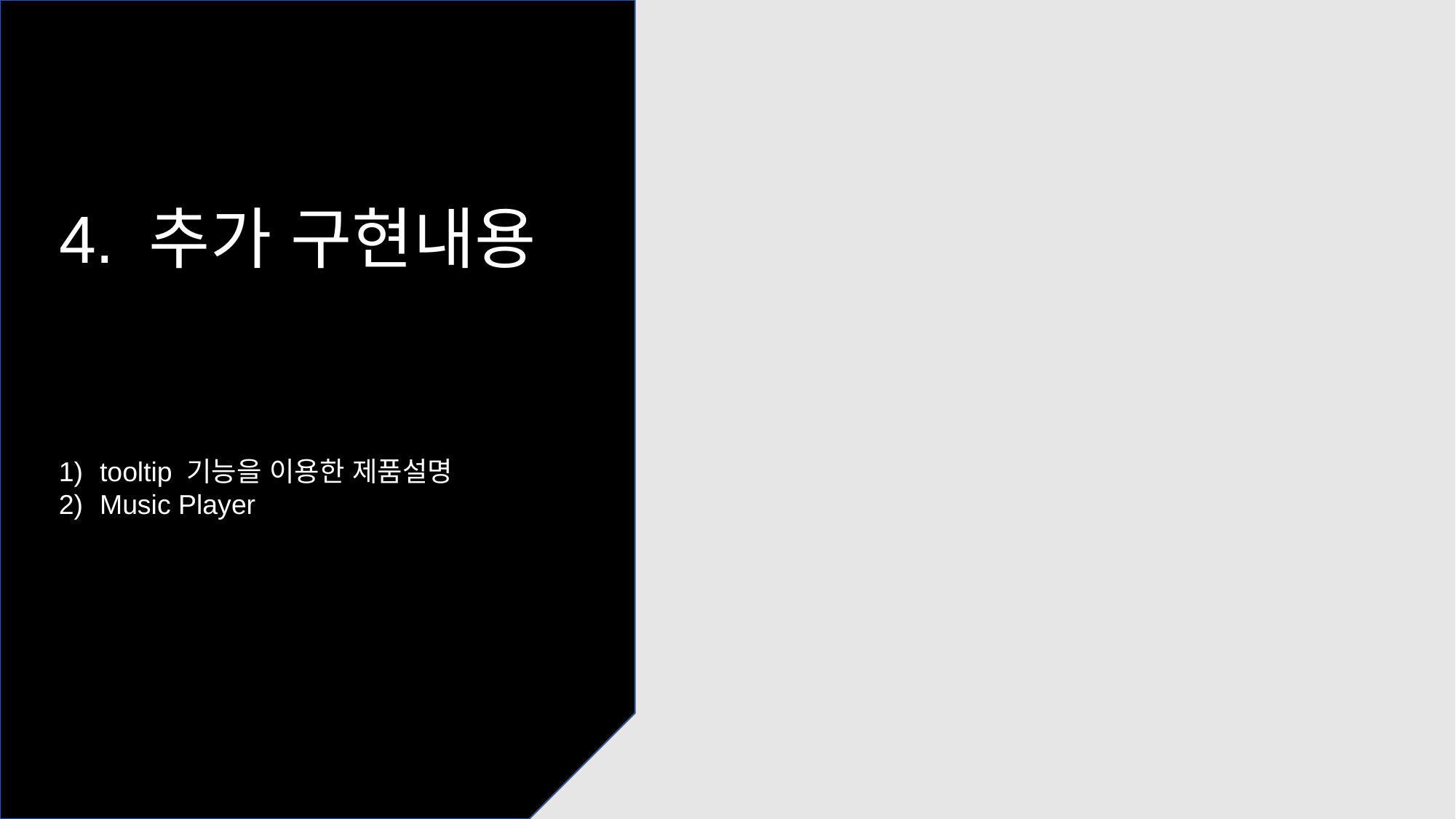

4. 추가 구현내용
tooltip 기능을 이용한 제품설명
Music Player